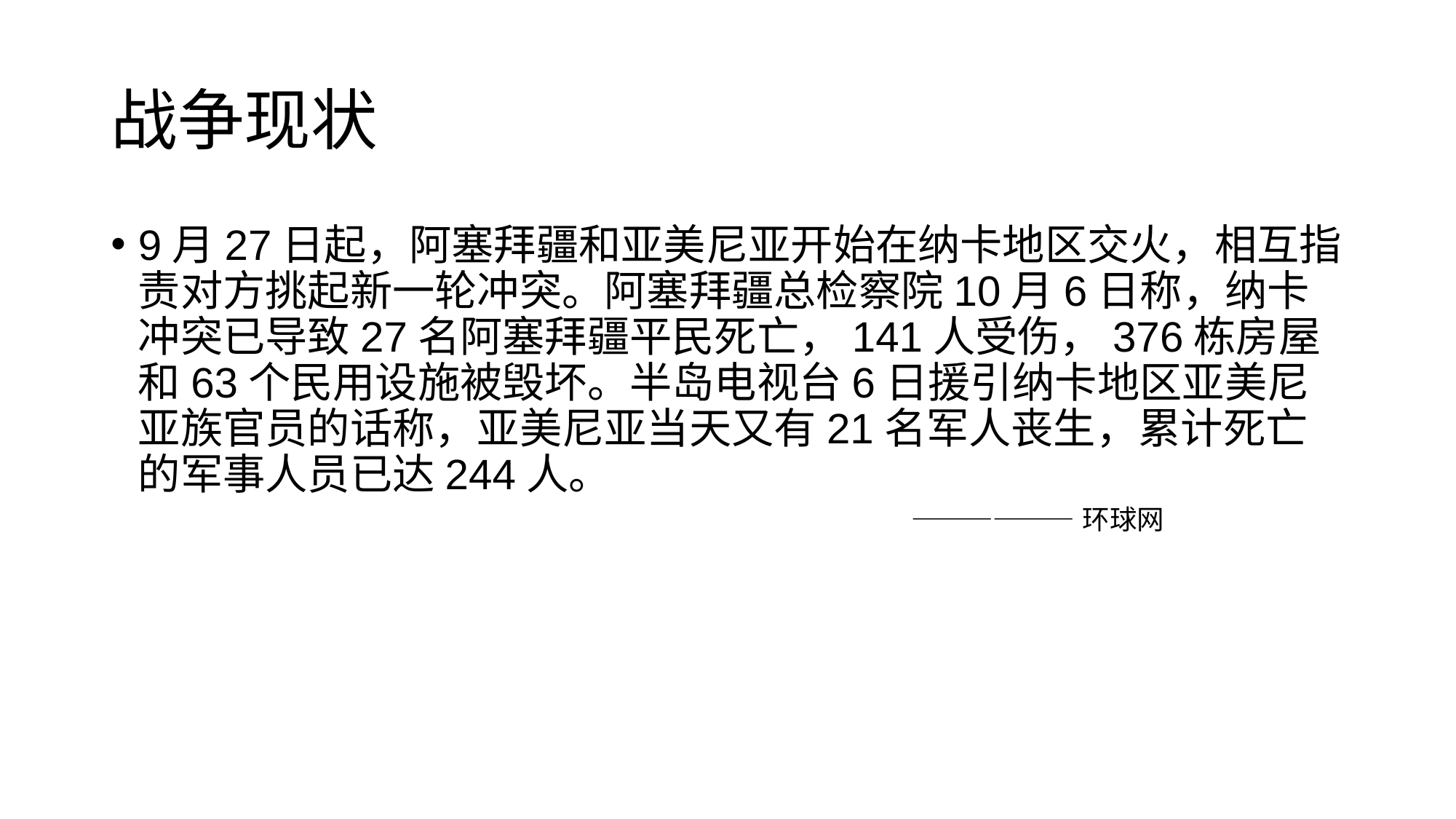

# 战争现状
9月27日起，阿塞拜疆和亚美尼亚开始在纳卡地区交火，相互指责对方挑起新一轮冲突。阿塞拜疆总检察院10月6日称，纳卡冲突已导致27名阿塞拜疆平民死亡，141人受伤，376栋房屋和63个民用设施被毁坏。半岛电视台6日援引纳卡地区亚美尼亚族官员的话称，亚美尼亚当天又有21名军人丧生，累计死亡的军事人员已达244人。
                                                           ——————环球网